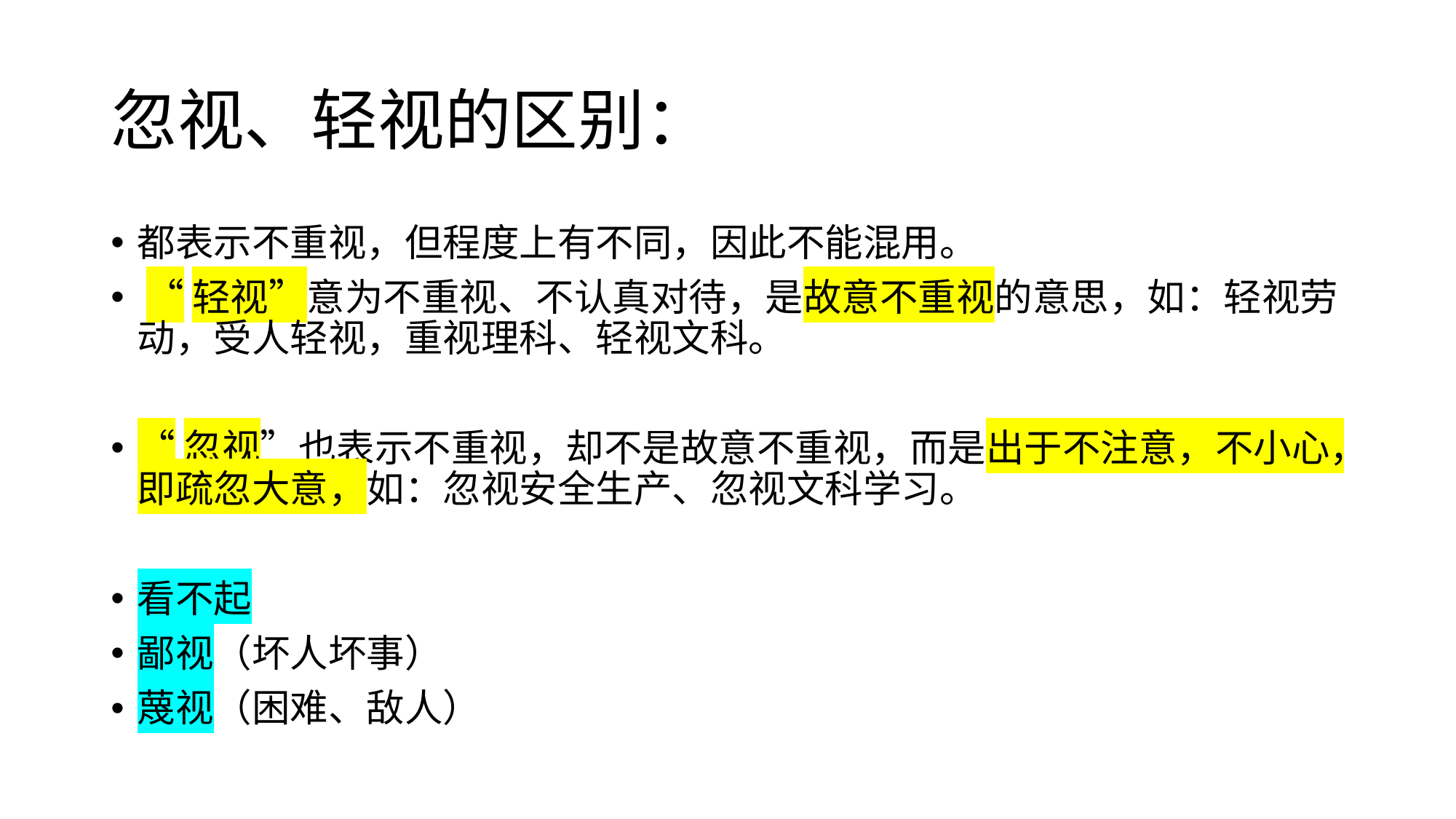

# 忽视、轻视的区别：
都表示不重视，但程度上有不同，因此不能混用。
 “轻视”意为不重视、不认真对待，是故意不重视的意思，如：轻视劳动，受人轻视，重视理科、轻视文科。

“忽视”也表示不重视，却不是故意不重视，而是出于不注意，不小心，即疏忽大意，如：忽视安全生产、忽视文科学习。

看不起
鄙视（坏人坏事）
蔑视（困难、敌人）